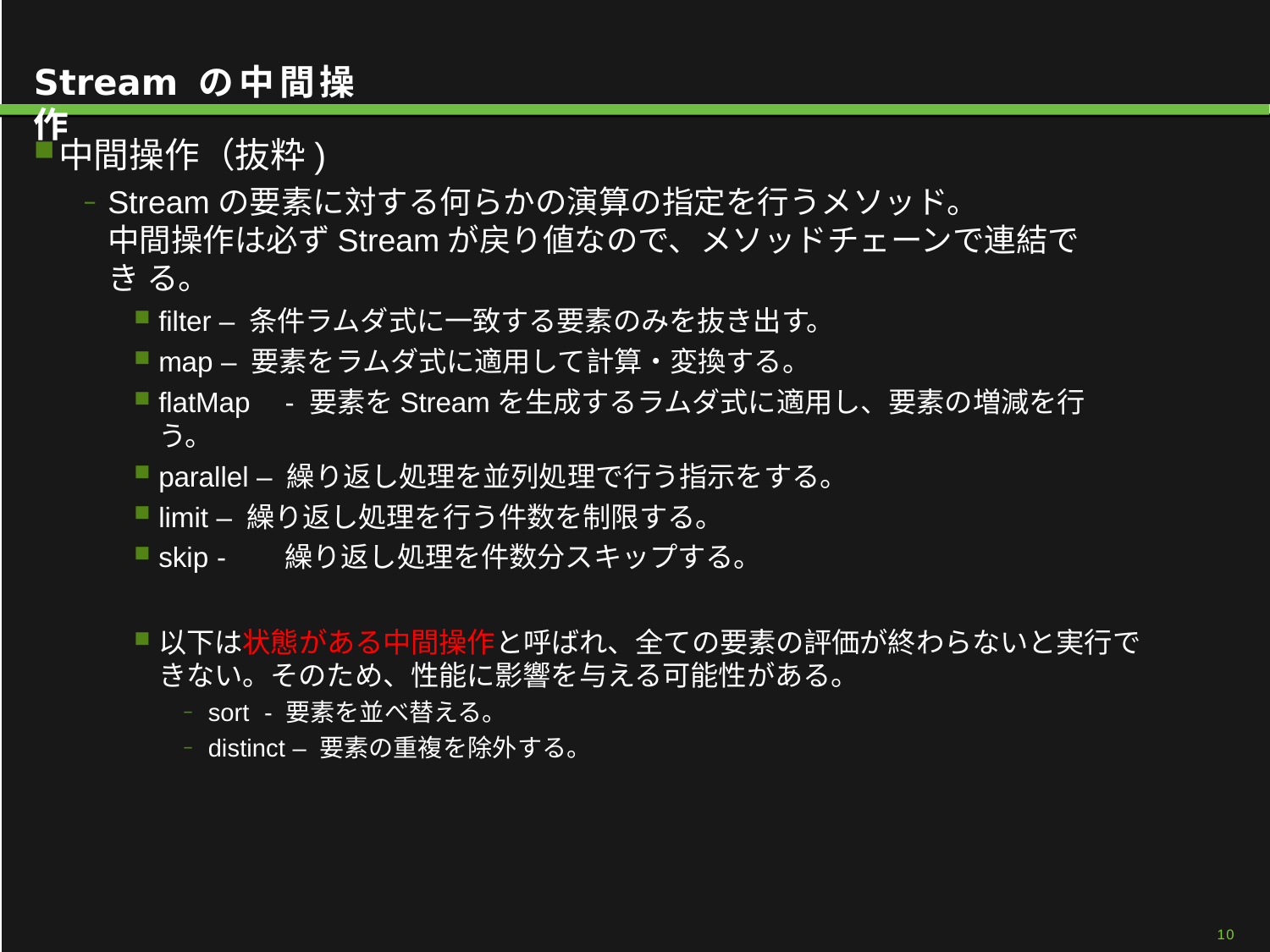

# Stream の中間操作

中間操作（抜粋)
Streamの要素に対する何らかの演算の指定を行うメソッド。
中間操作は必ずStreamが戻り値なので、メソッドチェーンで連結でき る。
filter – 条件ラムダ式に一致する要素のみを抜き出す。
map – 要素をラムダ式に適用して計算・変換する。
flatMap	- 要素をStreamを生成するラムダ式に適用し、要素の増減を行う。
parallel – 繰り返し処理を並列処理で行う指示をする。
limit – 繰り返し処理を行う件数を制限する。
skip -	繰り返し処理を件数分スキップする。

以下は状態がある中間操作と呼ばれ、全ての要素の評価が終わらないと実行で きない。そのため、性能に影響を与える可能性がある。
sort - 要素を並べ替える。
distinct – 要素の重複を除外する。
10